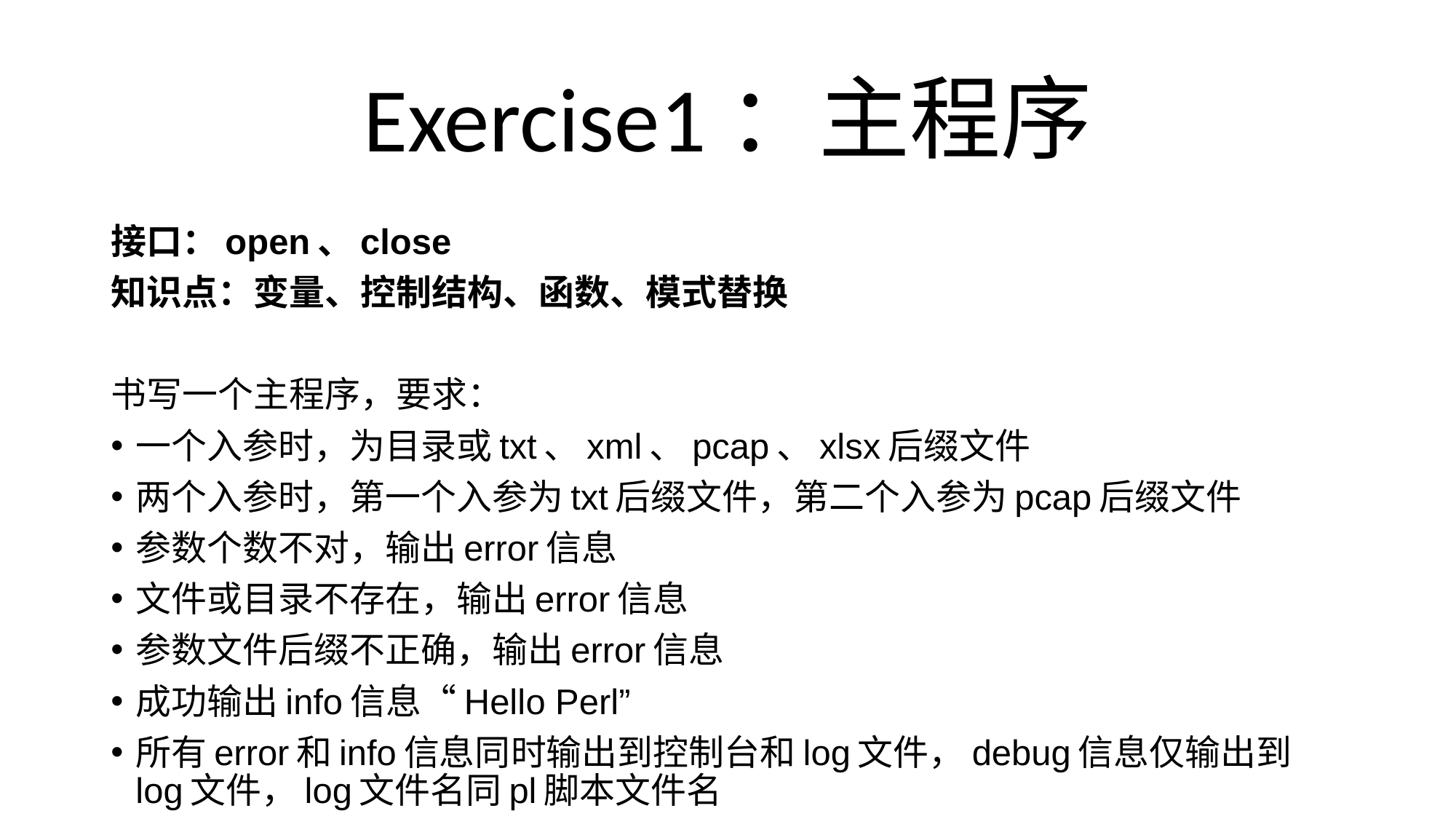

# Exercise1：主程序
接口：open、close
知识点：变量、控制结构、函数、模式替换

书写一个主程序，要求：
一个入参时，为目录或txt、xml、pcap、xlsx后缀文件
两个入参时，第一个入参为txt后缀文件，第二个入参为pcap后缀文件
参数个数不对，输出error信息
文件或目录不存在，输出error信息
参数文件后缀不正确，输出error信息
成功输出info信息“Hello Perl”
所有error和info信息同时输出到控制台和log文件，debug信息仅输出到log文件，log文件名同pl脚本文件名